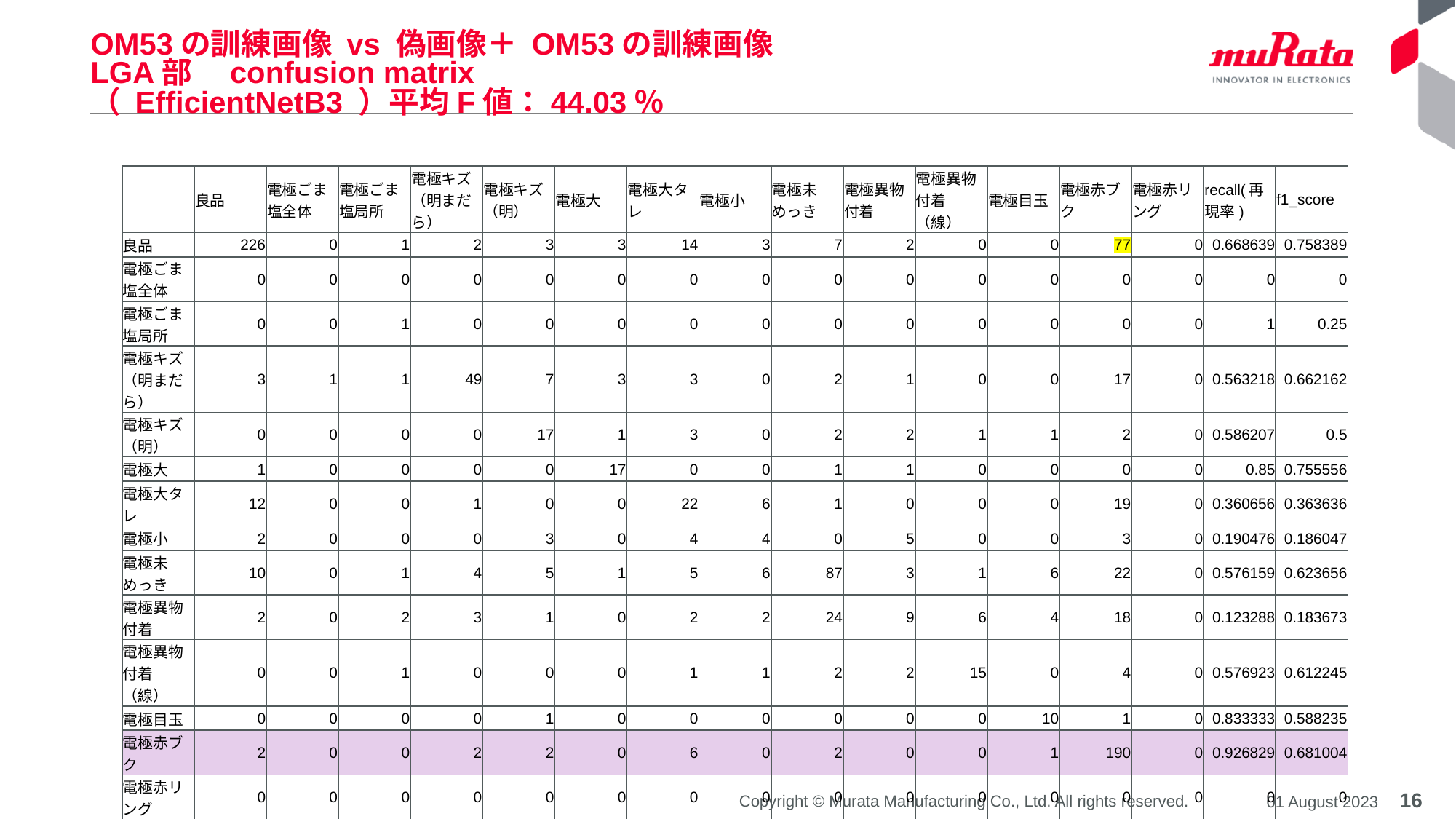

# OM53の訓練画像 vs 偽画像＋ OM53の訓練画像 LGA部　confusion matrix　 （ EfficientNetB3 ）平均F値：44.03％
|  | 良品 | 電極ごま塩全体 | 電極ごま塩局所 | 電極キズ（明まだら） | 電極キズ（明） | 電極大 | 電極大タレ | 電極小 | 電極未めっき | 電極異物付着 | 電極異物付着（線） | 電極目玉 | 電極赤ブク | 電極赤リング | recall(再現率) | f1\_score |
| --- | --- | --- | --- | --- | --- | --- | --- | --- | --- | --- | --- | --- | --- | --- | --- | --- |
| 良品 | 226 | 0 | 1 | 2 | 3 | 3 | 14 | 3 | 7 | 2 | 0 | 0 | 77 | 0 | 0.668639 | 0.758389 |
| 電極ごま塩全体 | 0 | 0 | 0 | 0 | 0 | 0 | 0 | 0 | 0 | 0 | 0 | 0 | 0 | 0 | 0 | 0 |
| 電極ごま塩局所 | 0 | 0 | 1 | 0 | 0 | 0 | 0 | 0 | 0 | 0 | 0 | 0 | 0 | 0 | 1 | 0.25 |
| 電極キズ（明まだら） | 3 | 1 | 1 | 49 | 7 | 3 | 3 | 0 | 2 | 1 | 0 | 0 | 17 | 0 | 0.563218 | 0.662162 |
| 電極キズ（明） | 0 | 0 | 0 | 0 | 17 | 1 | 3 | 0 | 2 | 2 | 1 | 1 | 2 | 0 | 0.586207 | 0.5 |
| 電極大 | 1 | 0 | 0 | 0 | 0 | 17 | 0 | 0 | 1 | 1 | 0 | 0 | 0 | 0 | 0.85 | 0.755556 |
| 電極大タレ | 12 | 0 | 0 | 1 | 0 | 0 | 22 | 6 | 1 | 0 | 0 | 0 | 19 | 0 | 0.360656 | 0.363636 |
| 電極小 | 2 | 0 | 0 | 0 | 3 | 0 | 4 | 4 | 0 | 5 | 0 | 0 | 3 | 0 | 0.190476 | 0.186047 |
| 電極未めっき | 10 | 0 | 1 | 4 | 5 | 1 | 5 | 6 | 87 | 3 | 1 | 6 | 22 | 0 | 0.576159 | 0.623656 |
| 電極異物付着 | 2 | 0 | 2 | 3 | 1 | 0 | 2 | 2 | 24 | 9 | 6 | 4 | 18 | 0 | 0.123288 | 0.183673 |
| 電極異物付着（線） | 0 | 0 | 1 | 0 | 0 | 0 | 1 | 1 | 2 | 2 | 15 | 0 | 4 | 0 | 0.576923 | 0.612245 |
| 電極目玉 | 0 | 0 | 0 | 0 | 1 | 0 | 0 | 0 | 0 | 0 | 0 | 10 | 1 | 0 | 0.833333 | 0.588235 |
| 電極赤ブク | 2 | 0 | 0 | 2 | 2 | 0 | 6 | 0 | 2 | 0 | 0 | 1 | 190 | 0 | 0.926829 | 0.681004 |
| 電極赤リング | 0 | 0 | 0 | 0 | 0 | 0 | 0 | 0 | 0 | 0 | 0 | 0 | 0 | 0 | 0 | 0 |
| precision | 0.875969 | 0 | 0.142857 | 0.803279 | 0.435897 | 0.68 | 0.366667 | 0.181818 | 0.679688 | 0.36 | 0.652174 | 0.454545 | 0.538244 | 0 | 0.631836 |  |